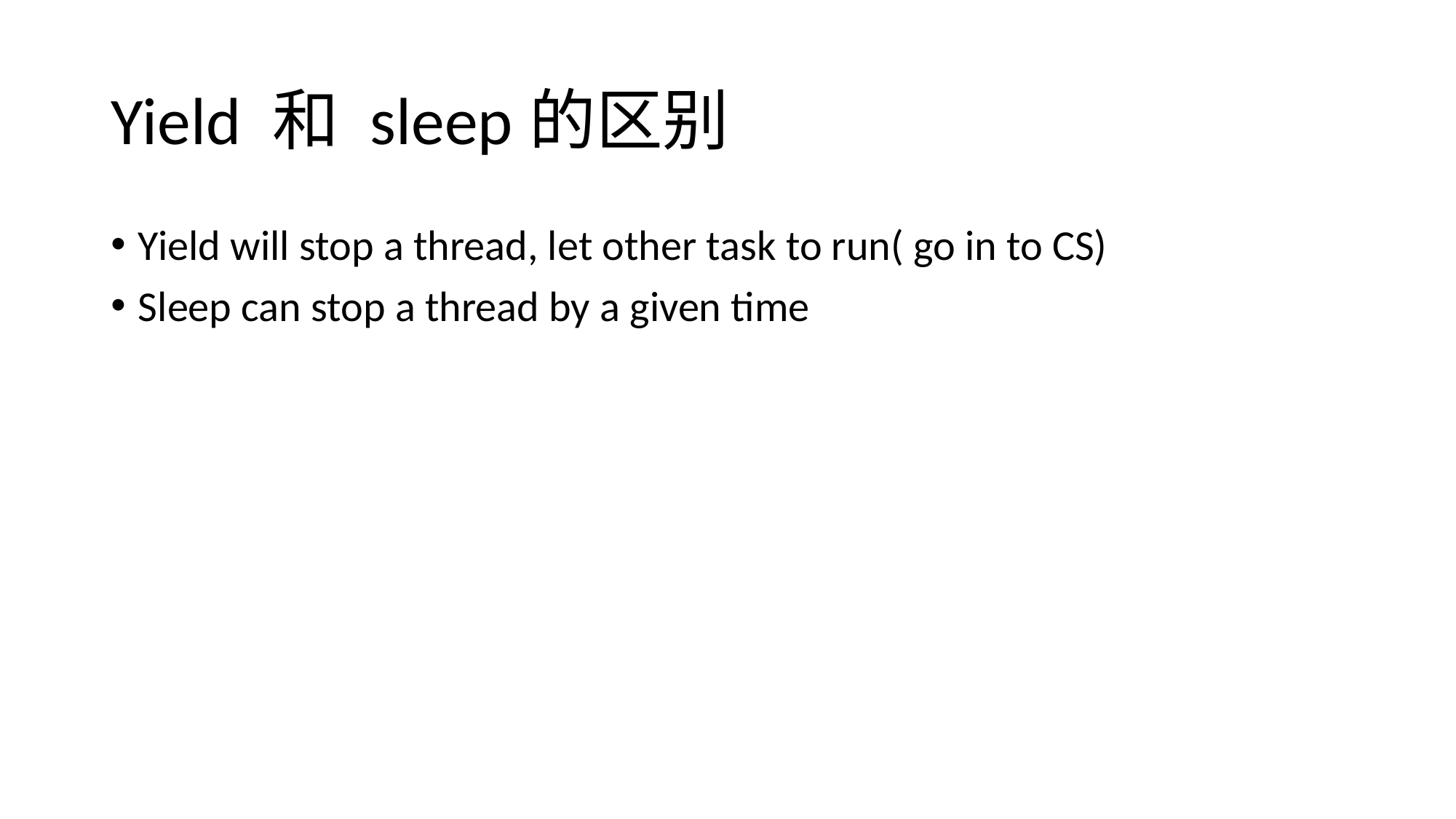

# Yield 和 sleep的区别
Yield will stop a thread, let other task to run( go in to CS)
Sleep can stop a thread by a given time